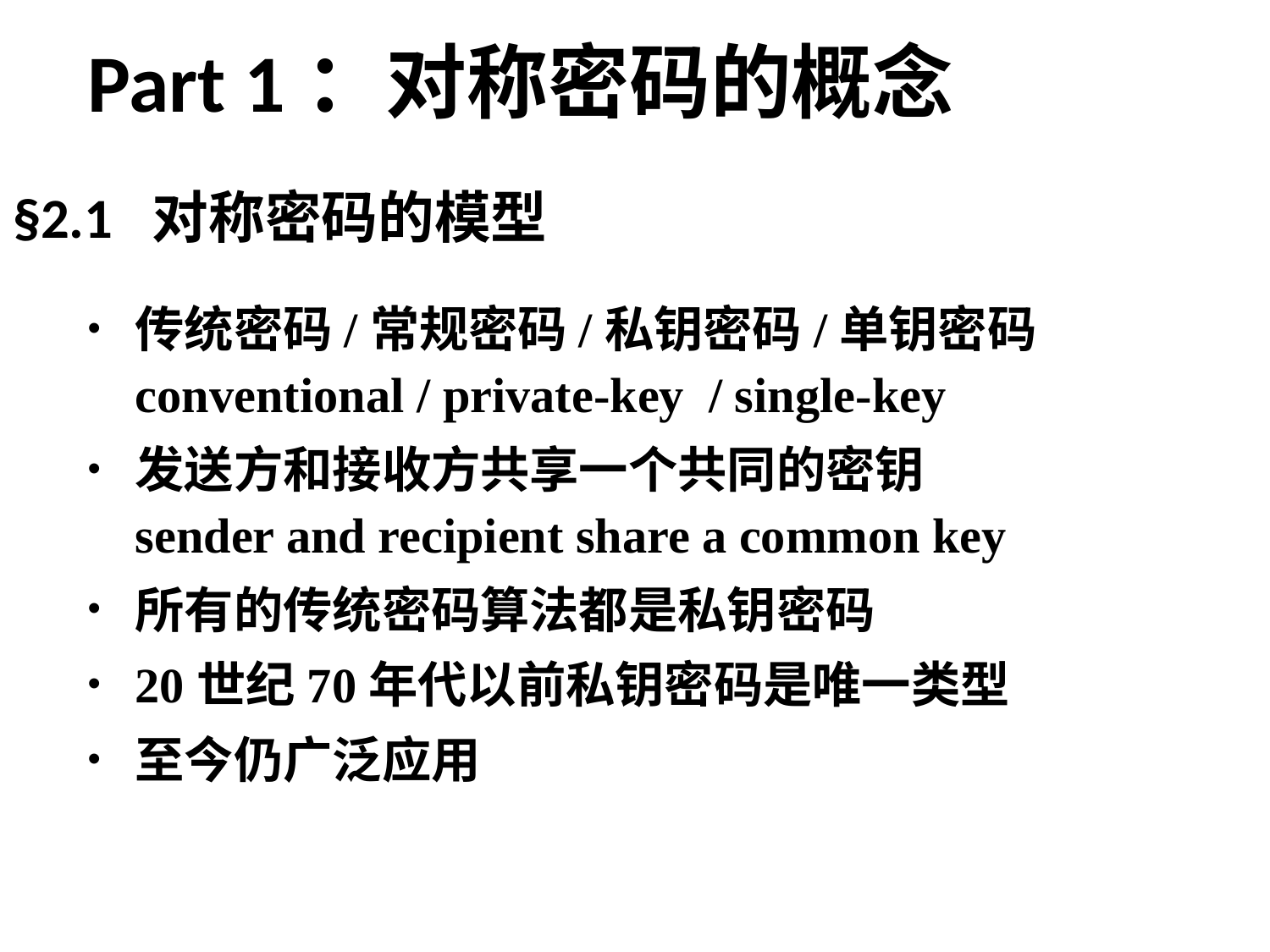

Part 1：对称密码的概念
# §2.1  对称密码的模型
传统密码/常规密码/私钥密码/单钥密码conventional / private-key  / single-key
发送方和接收方共享一个共同的密钥
sender and recipient share a common key
所有的传统密码算法都是私钥密码
20世纪70年代以前私钥密码是唯一类型
至今仍广泛应用